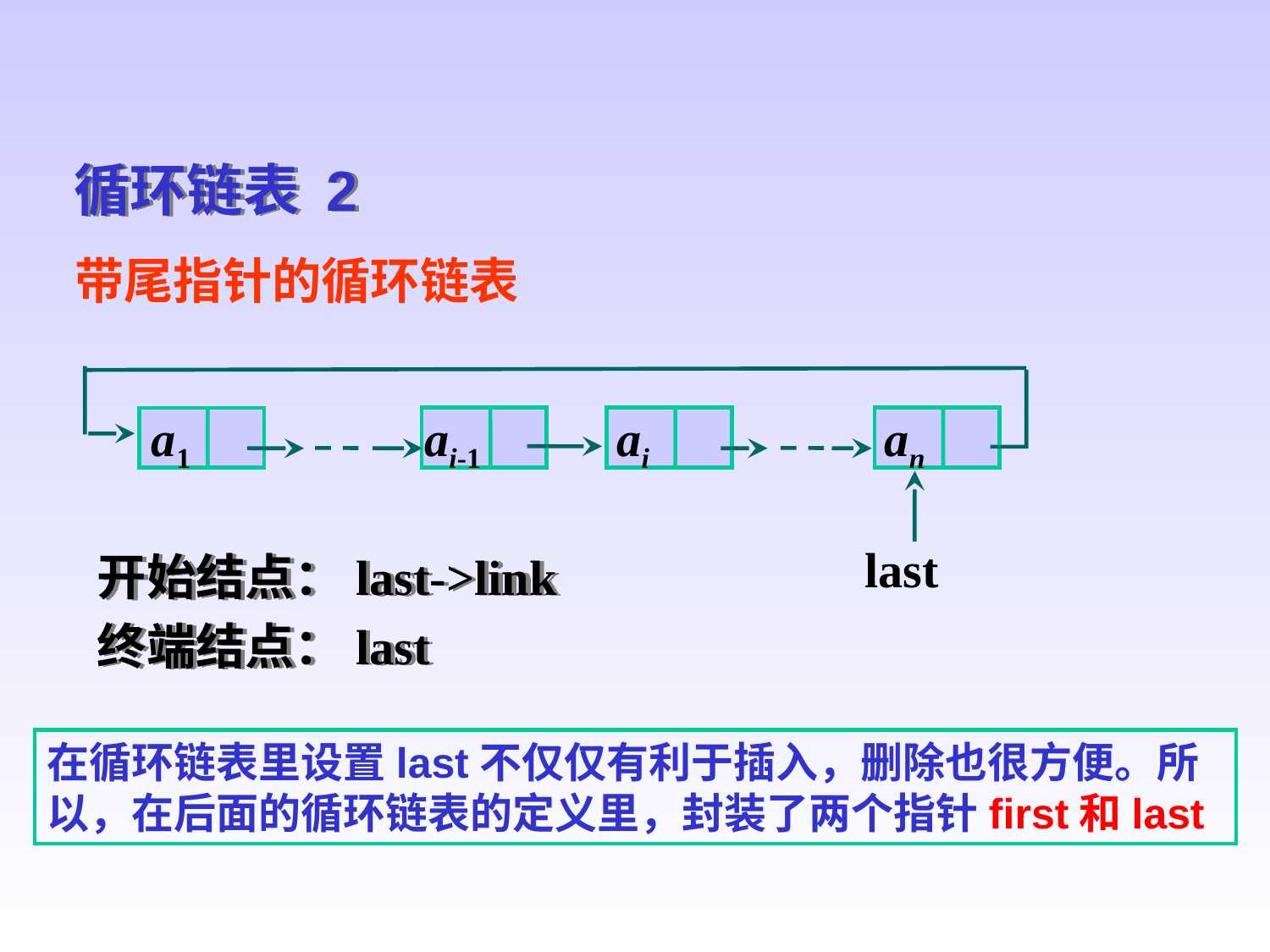

循环链表 2
带尾指针的循环链表

ai-1

ai

an

a1

last
开始结点：last->link
终端结点：last
在循环链表里设置last不仅仅有利于插入，删除也很方便。所以，在后面的循环链表的定义里，封装了两个指针first和last